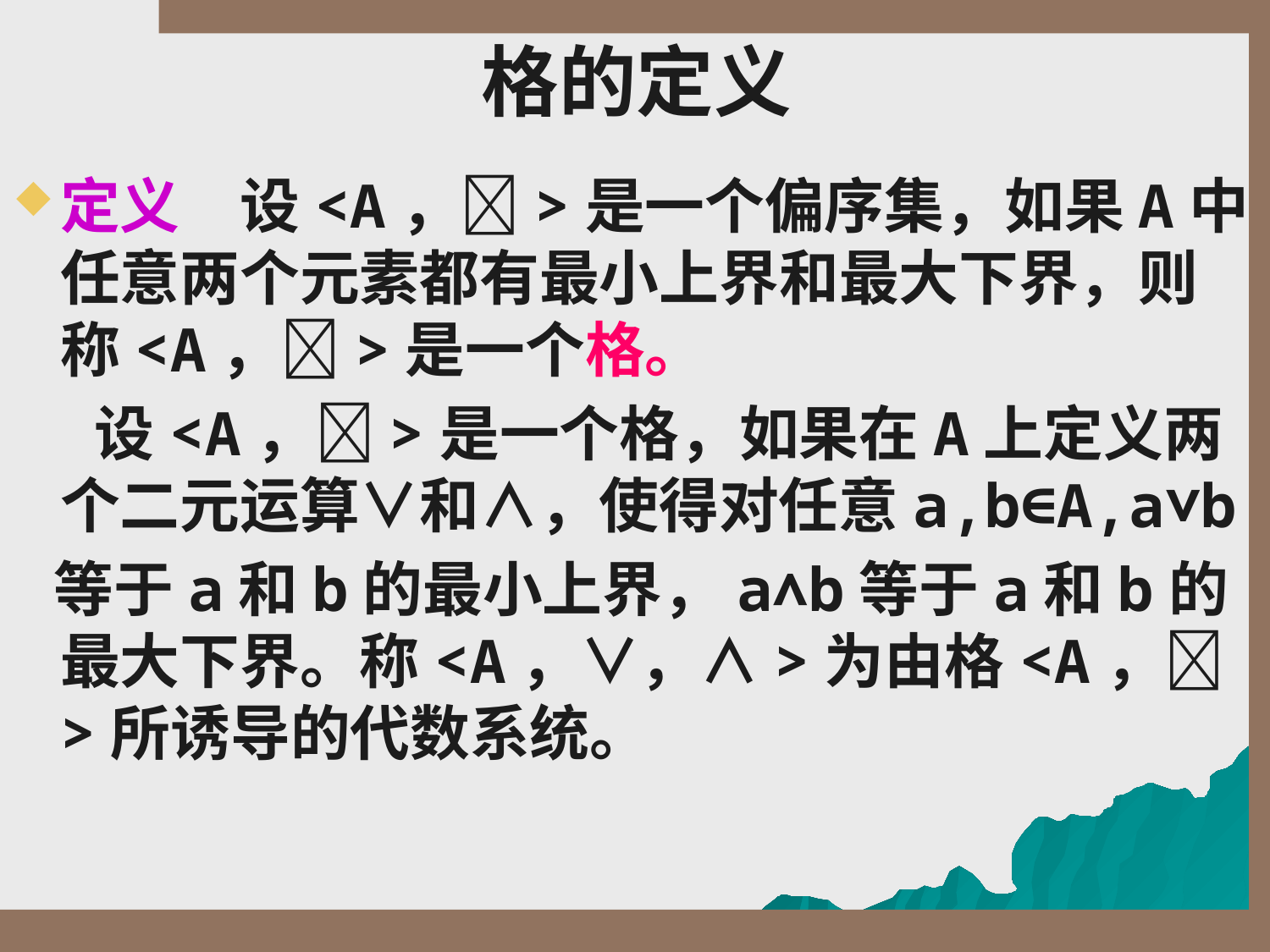

# 格的定义
定义　设<A，≤>是一个偏序集，如果A中任意两个元素都有最小上界和最大下界，则称<A，≤>是一个格。
     设<A，≤>是一个格，如果在A上定义两个二元运算∨和∧，使得对任意a,b∈A,a∨b
  等于a和b的最小上界，a∧b等于a和b的最大下界。称<A，∨，∧>为由格<A，≤>所诱导的代数系统。
86